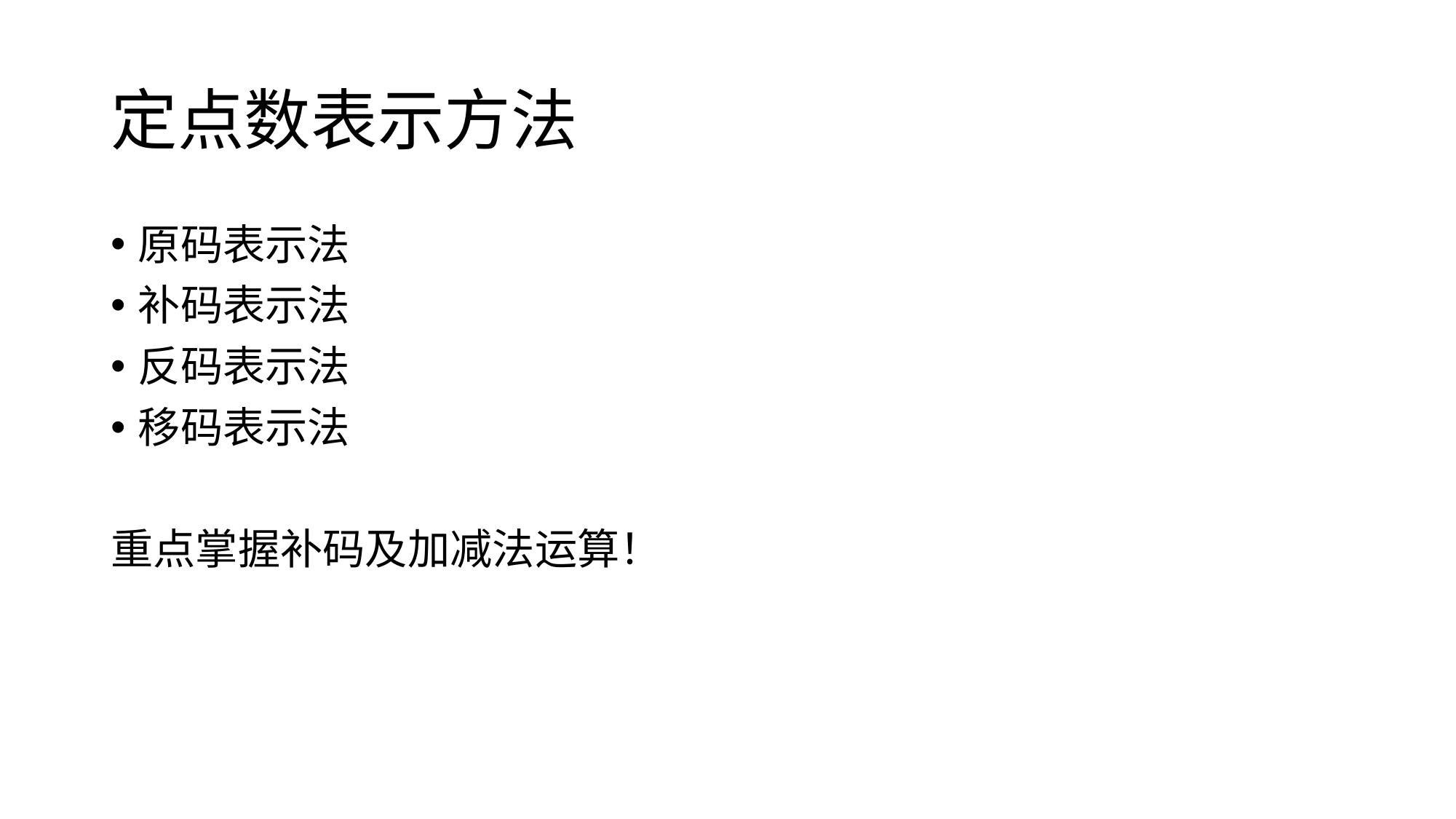

# 定点数表示方法
原码表示法
补码表示法
反码表示法
移码表示法

重点掌握补码及加减法运算！